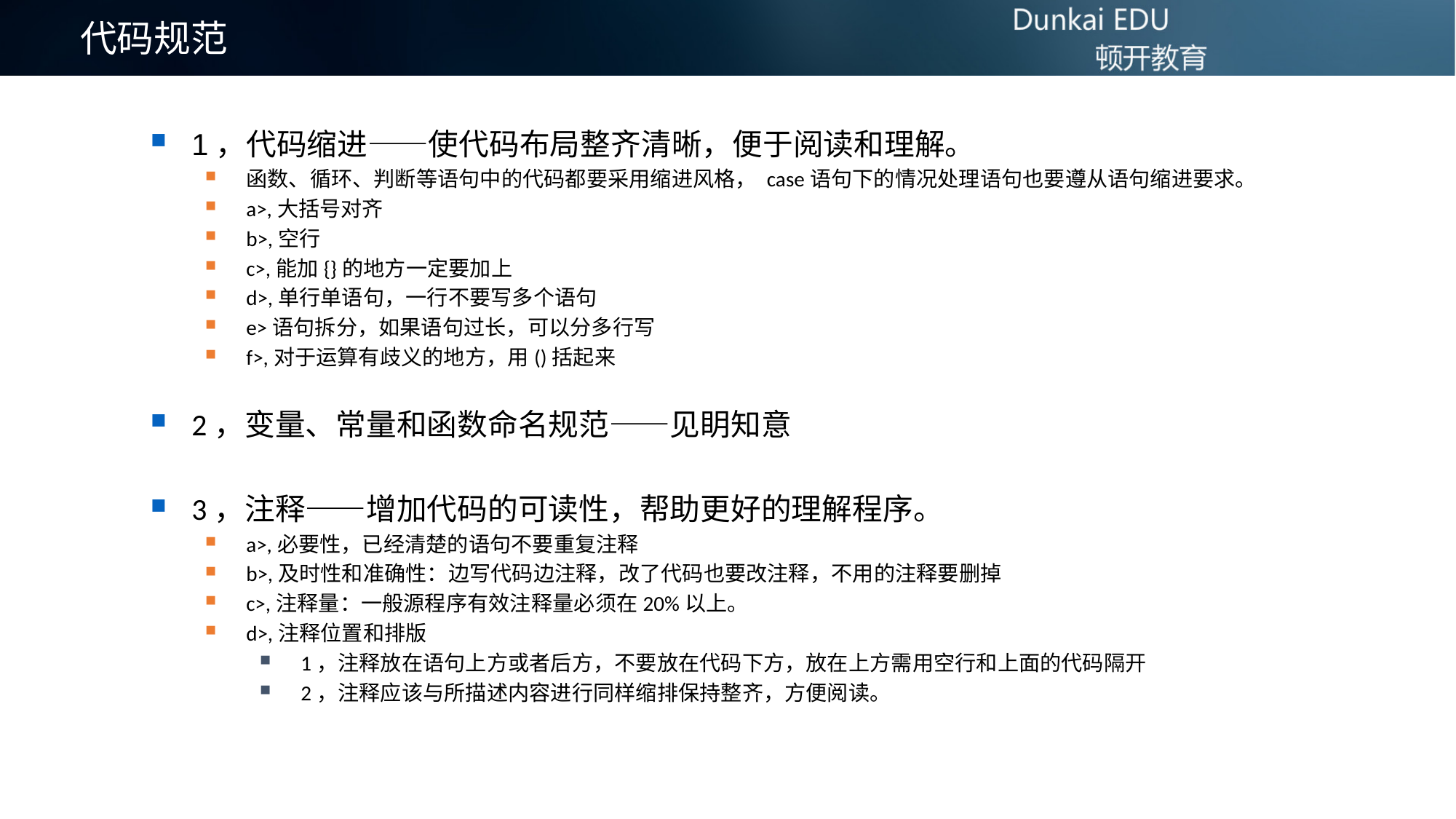

# 代码规范
1，代码缩进——使代码布局整齐清晰，便于阅读和理解。
函数、循环、判断等语句中的代码都要采用缩进风格， case语句下的情况处理语句也要遵从语句缩进要求。
a>,大括号对齐
b>,空行
c>,能加{}的地方一定要加上
d>,单行单语句，一行不要写多个语句
e>语句拆分，如果语句过长，可以分多行写
f>,对于运算有歧义的地方，用()括起来

2，变量、常量和函数命名规范——见眀知意

3，注释——增加代码的可读性，帮助更好的理解程序。
a>,必要性，已经清楚的语句不要重复注释
b>,及时性和准确性：边写代码边注释，改了代码也要改注释，不用的注释要删掉
c>,注释量：一般源程序有效注释量必须在20%以上。
d>,注释位置和排版
1，注释放在语句上方或者后方，不要放在代码下方，放在上方需用空行和上面的代码隔开
2，注释应该与所描述内容进行同样缩排保持整齐，方便阅读。